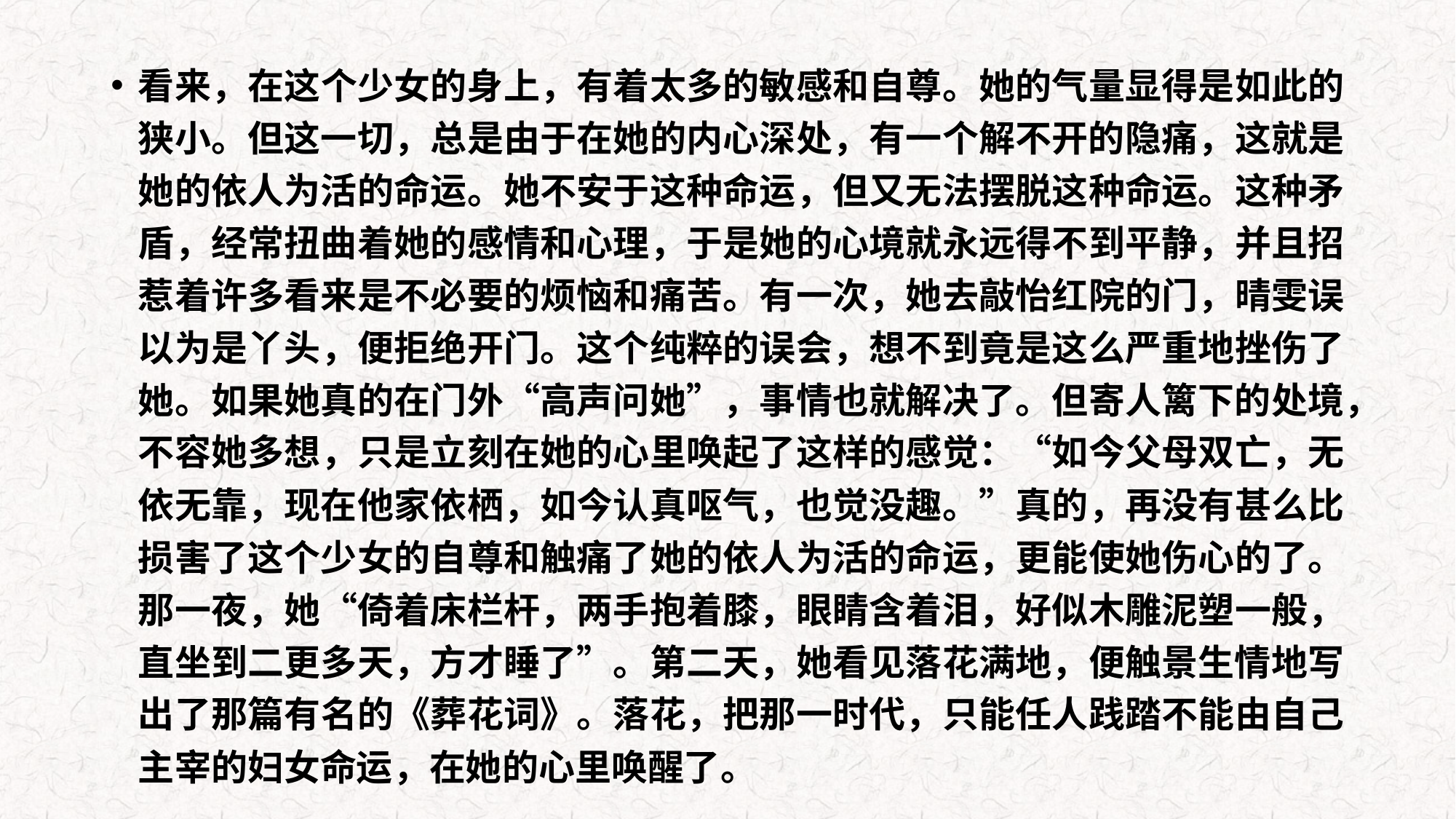

看来，在这个少女的身上，有着太多的敏感和自尊。她的气量显得是如此的狭小。但这一切，总是由于在她的内心深处，有一个解不开的隐痛，这就是她的依人为活的命运。她不安于这种命运，但又无法摆脱这种命运。这种矛盾，经常扭曲着她的感情和心理，于是她的心境就永远得不到平静，并且招惹着许多看来是不必要的烦恼和痛苦。有一次，她去敲怡红院的门，晴雯误以为是丫头，便拒绝开门。这个纯粹的误会，想不到竟是这么严重地挫伤了她。如果她真的在门外“高声问她”，事情也就解决了。但寄人篱下的处境，不容她多想，只是立刻在她的心里唤起了这样的感觉：“如今父母双亡，无依无靠，现在他家依栖，如今认真呕气，也觉没趣。”真的，再没有甚么比损害了这个少女的自尊和触痛了她的依人为活的命运，更能使她伤心的了。那一夜，她“倚着床栏杆，两手抱着膝，眼睛含着泪，好似木雕泥塑一般，直坐到二更多天，方才睡了”。第二天，她看见落花满地，便触景生情地写出了那篇有名的《葬花词》。落花，把那一时代，只能任人践踏不能由自己主宰的妇女命运，在她的心里唤醒了。